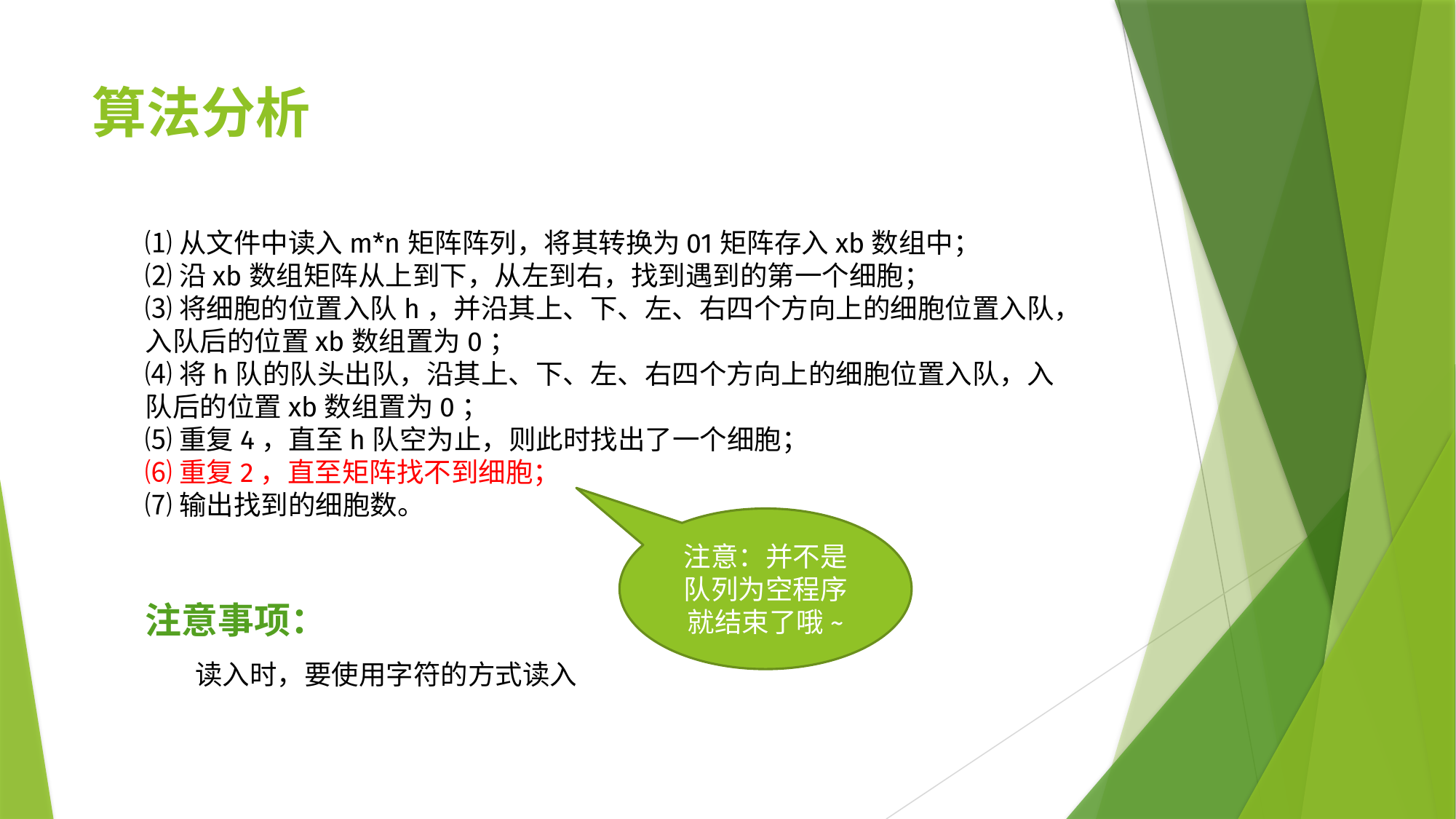

# 算法分析
⑴从文件中读入m*n矩阵阵列，将其转换为01矩阵存入xb数组中；
⑵沿xb数组矩阵从上到下，从左到右，找到遇到的第一个细胞；
⑶将细胞的位置入队h，并沿其上、下、左、右四个方向上的细胞位置入队，入队后的位置xb数组置为0；
⑷将h队的队头出队，沿其上、下、左、右四个方向上的细胞位置入队，入队后的位置xb数组置为0；
⑸重复4，直至h队空为止，则此时找出了一个细胞；
⑹重复2，直至矩阵找不到细胞；
⑺输出找到的细胞数。
注意：并不是队列为空程序就结束了哦~
注意事项：
       读入时，要使用字符的方式读入